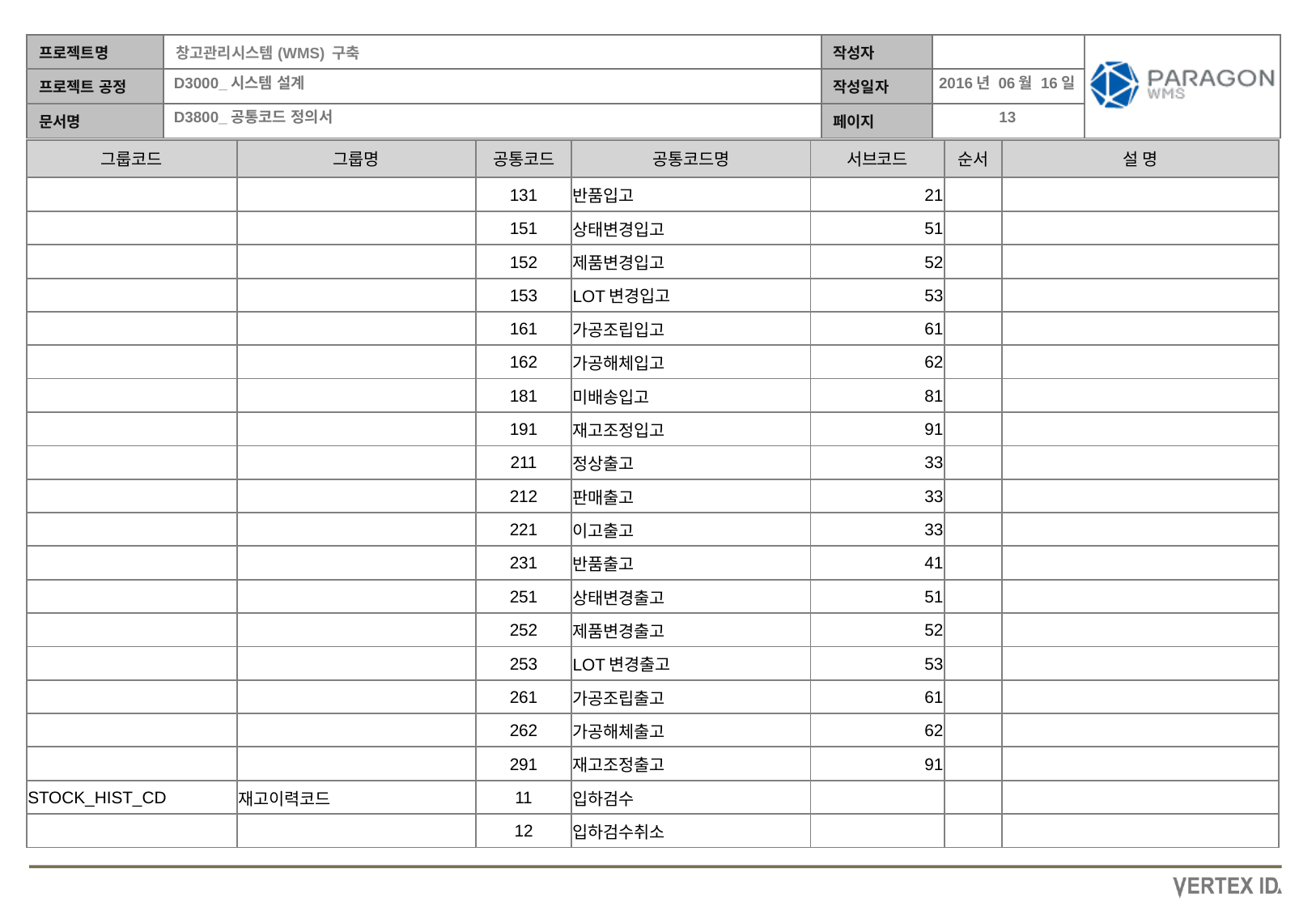

2016년 06월 16일
| 그룹코드 | 그룹명 | 공통코드 | 공통코드명 | 서브코드 | 순서 | 설 명 |
| --- | --- | --- | --- | --- | --- | --- |
|  |  | 131 | 반품입고 | 21 |  |  |
| --- | --- | --- | --- | --- | --- | --- |
|  |  | 151 | 상태변경입고 | 51 |  |  |
|  |  | 152 | 제품변경입고 | 52 |  |  |
|  |  | 153 | LOT변경입고 | 53 |  |  |
|  |  | 161 | 가공조립입고 | 61 |  |  |
|  |  | 162 | 가공해체입고 | 62 |  |  |
|  |  | 181 | 미배송입고 | 81 |  |  |
|  |  | 191 | 재고조정입고 | 91 |  |  |
|  |  | 211 | 정상출고 | 33 |  |  |
|  |  | 212 | 판매출고 | 33 |  |  |
|  |  | 221 | 이고출고 | 33 |  |  |
|  |  | 231 | 반품출고 | 41 |  |  |
|  |  | 251 | 상태변경출고 | 51 |  |  |
|  |  | 252 | 제품변경출고 | 52 |  |  |
|  |  | 253 | LOT변경출고 | 53 |  |  |
|  |  | 261 | 가공조립출고 | 61 |  |  |
|  |  | 262 | 가공해체출고 | 62 |  |  |
|  |  | 291 | 재고조정출고 | 91 |  |  |
| STOCK\_HIST\_CD | 재고이력코드 | 11 | 입하검수 |  |  |  |
|  |  | 12 | 입하검수취소 |  |  |  |